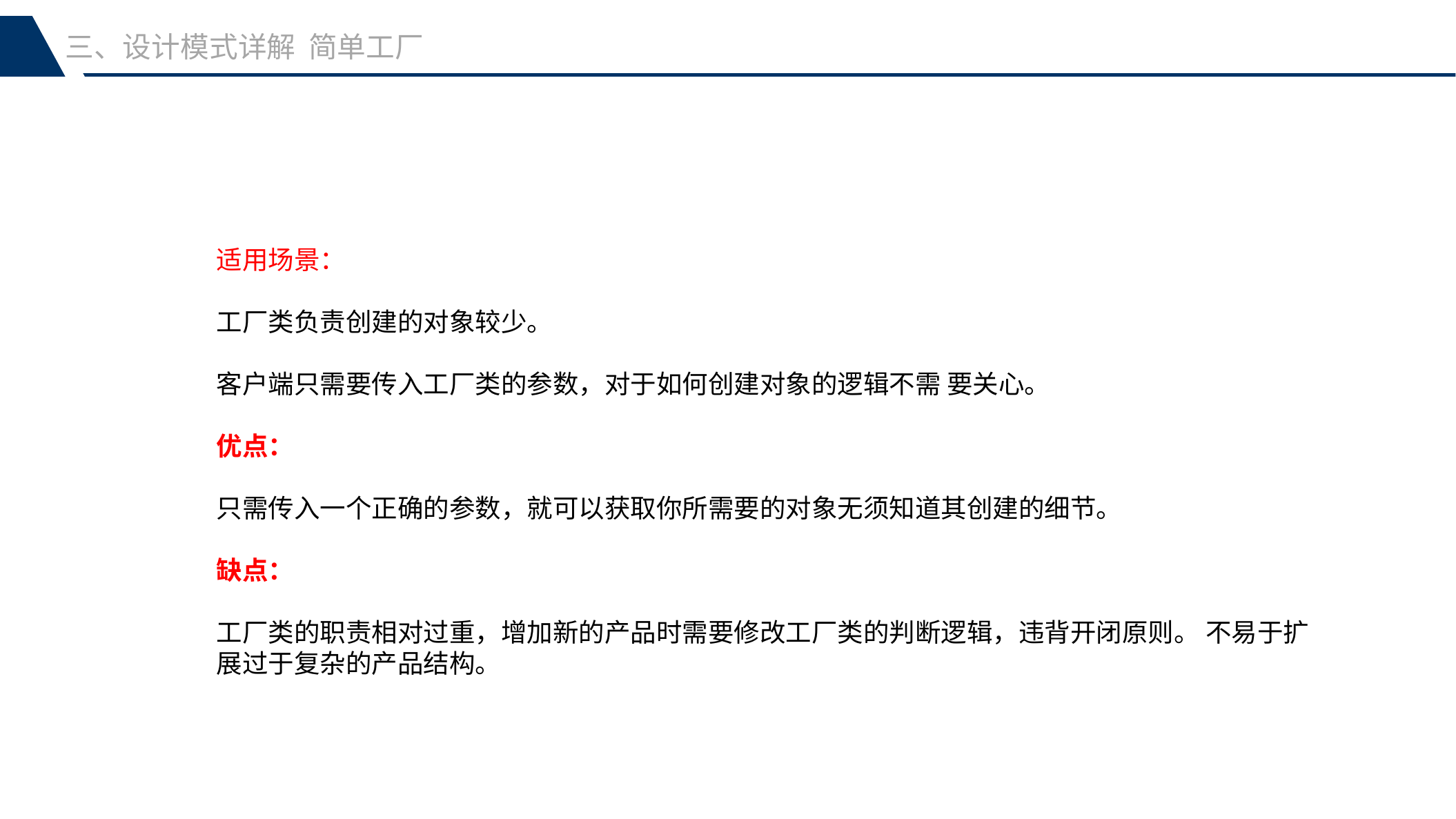

三、设计模式详解  简单工厂

适用场景：

工厂类负责创建的对象较少。

客户端只需要传入工厂类的参数，对于如何创建对象的逻辑不需 要关心。

优点：

只需传入一个正确的参数，就可以获取你所需要的对象无须知道其创建的细节。

缺点：

工厂类的职责相对过重，增加新的产品时需要修改工厂类的判断逻辑，违背开闭原则。 不易于扩展过于复杂的产品结构。